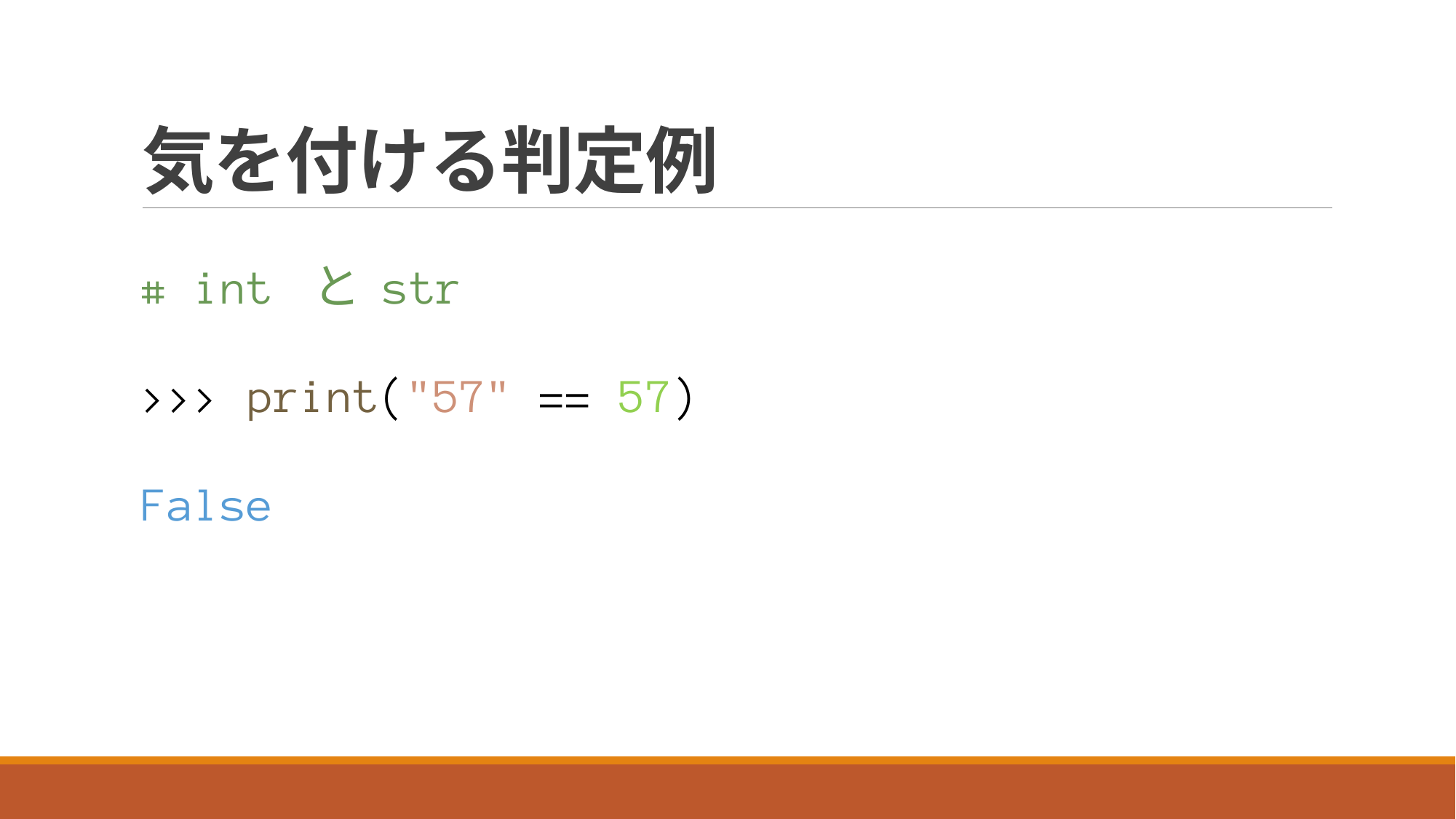

# 気を付ける判定例
# int と str
>>> print("57" == 57)
False